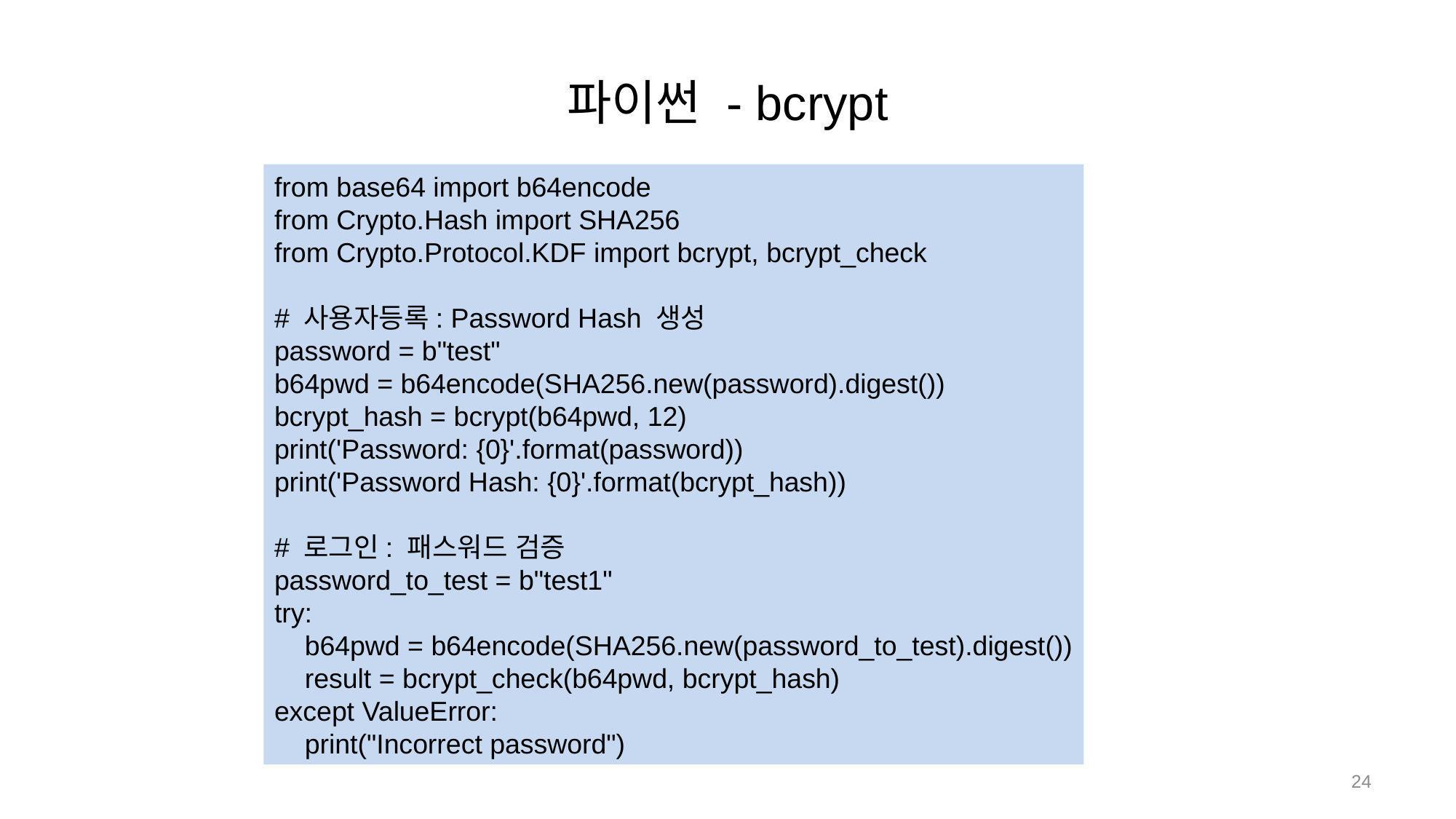

# 파이썬 - bcrypt
from base64 import b64encode
from Crypto.Hash import SHA256
from Crypto.Protocol.KDF import bcrypt, bcrypt_check
# 사용자등록: Password Hash 생성
password = b"test"
b64pwd = b64encode(SHA256.new(password).digest())
bcrypt_hash = bcrypt(b64pwd, 12)
print('Password: {0}'.format(password))
print('Password Hash: {0}'.format(bcrypt_hash))
# 로그인: 패스워드 검증
password_to_test = b"test1"
try:
    b64pwd = b64encode(SHA256.new(password_to_test).digest())
    result = bcrypt_check(b64pwd, bcrypt_hash)
except ValueError:
    print("Incorrect password")
24